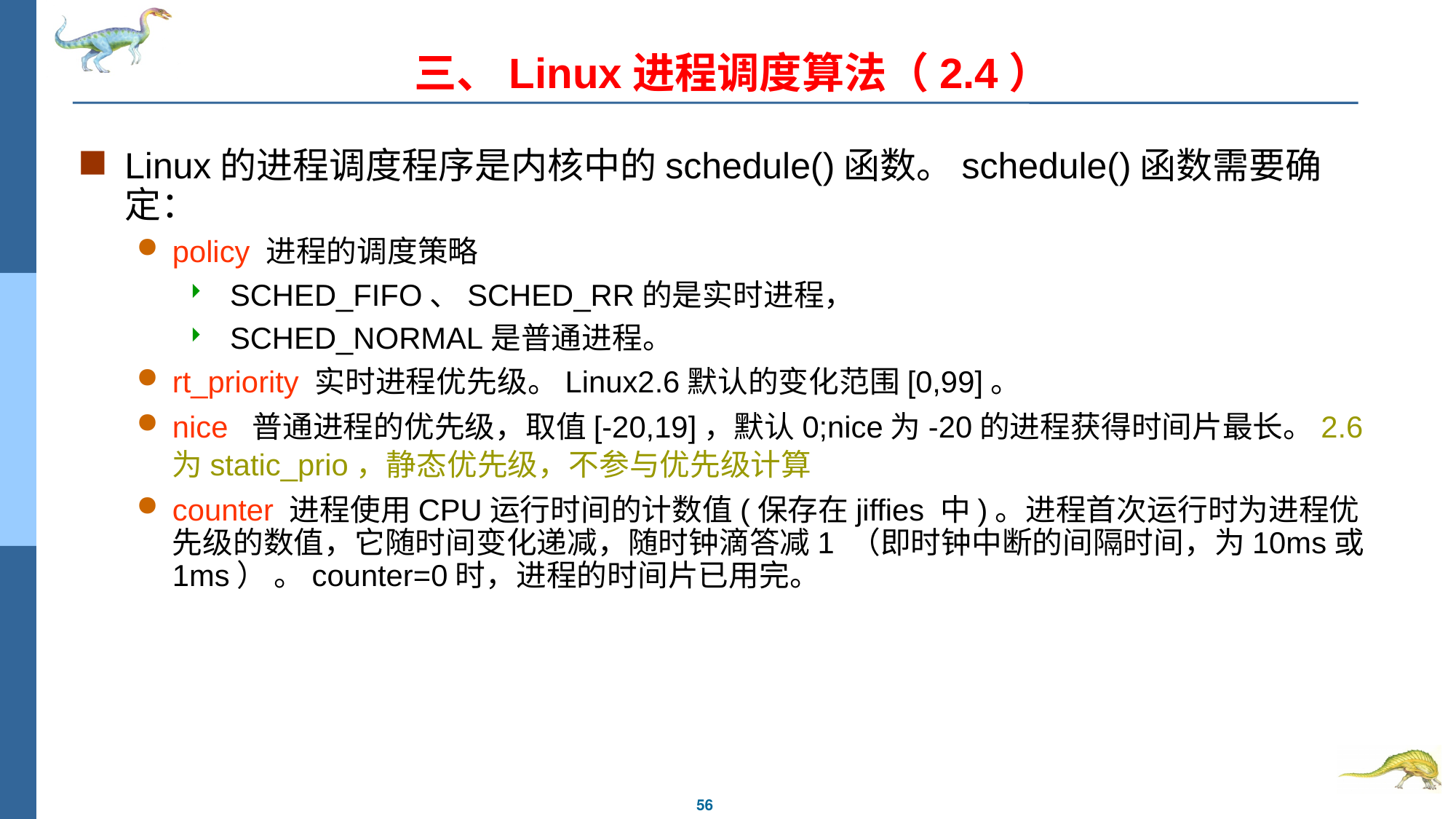

# 三、Linux进程调度算法（2.4）
Linux的进程调度程序是内核中的schedule()函数。schedule()函数需要确定：
policy 进程的调度策略
  SCHED_FIFO、SCHED_RR的是实时进程，
  SCHED_NORMAL是普通进程。
rt_priority 实时进程优先级。Linux2.6默认的变化范围[0,99]。
nice  普通进程的优先级，取值[-20,19]，默认0;nice为-20的进程获得时间片最长。2.6为static_prio，静态优先级，不参与优先级计算
counter 进程使用CPU运行时间的计数值(保存在jiffies 中)。进程首次运行时为进程优先级的数值，它随时间变化递减，随时钟滴答减1 （即时钟中断的间隔时间，为10ms或1ms） 。counter=0时，进程的时间片已用完。